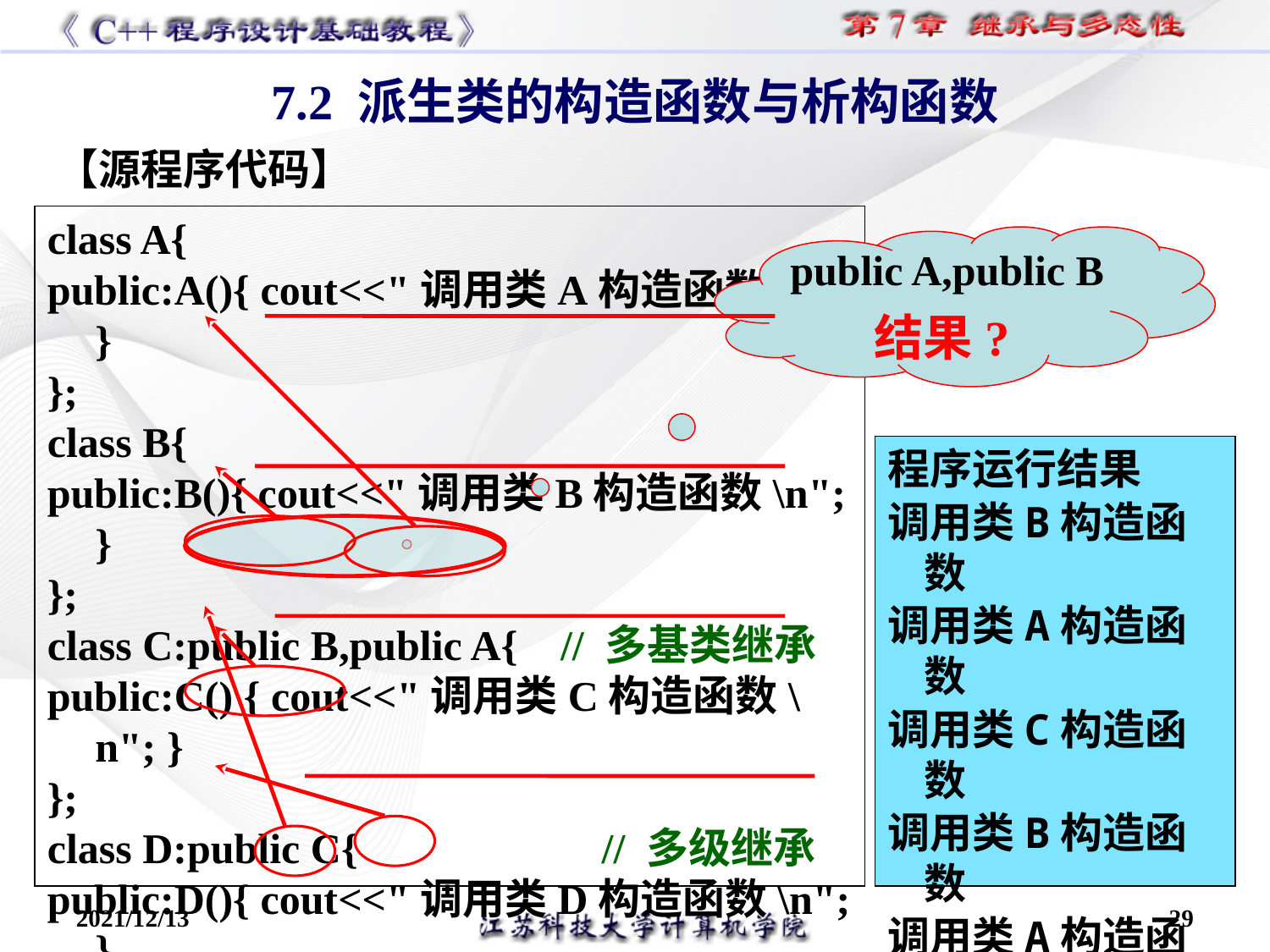

7.2 派生类的构造函数与析构函数
【源程序代码】
class A{
public:A(){ cout<<"调用类A构造函数\n"; }
};
class B{
public:B(){ cout<<"调用类B构造函数\n"; }
};
class C:public B,public A{    // 多基类继承
public:C() { cout<<"调用类C构造函数\n"; }
};
class D:public C{                       // 多级继承
public:D(){ cout<<"调用类D构造函数\n"; }
};
int main(){ C t1;  D t2;   return 0;}
public A,public B
结果?

程序运行结果
调用类B构造函数
调用类A构造函数
调用类C构造函数
调用类B构造函数
调用类A构造函数
调用类C构造函数
调用类D构造函数